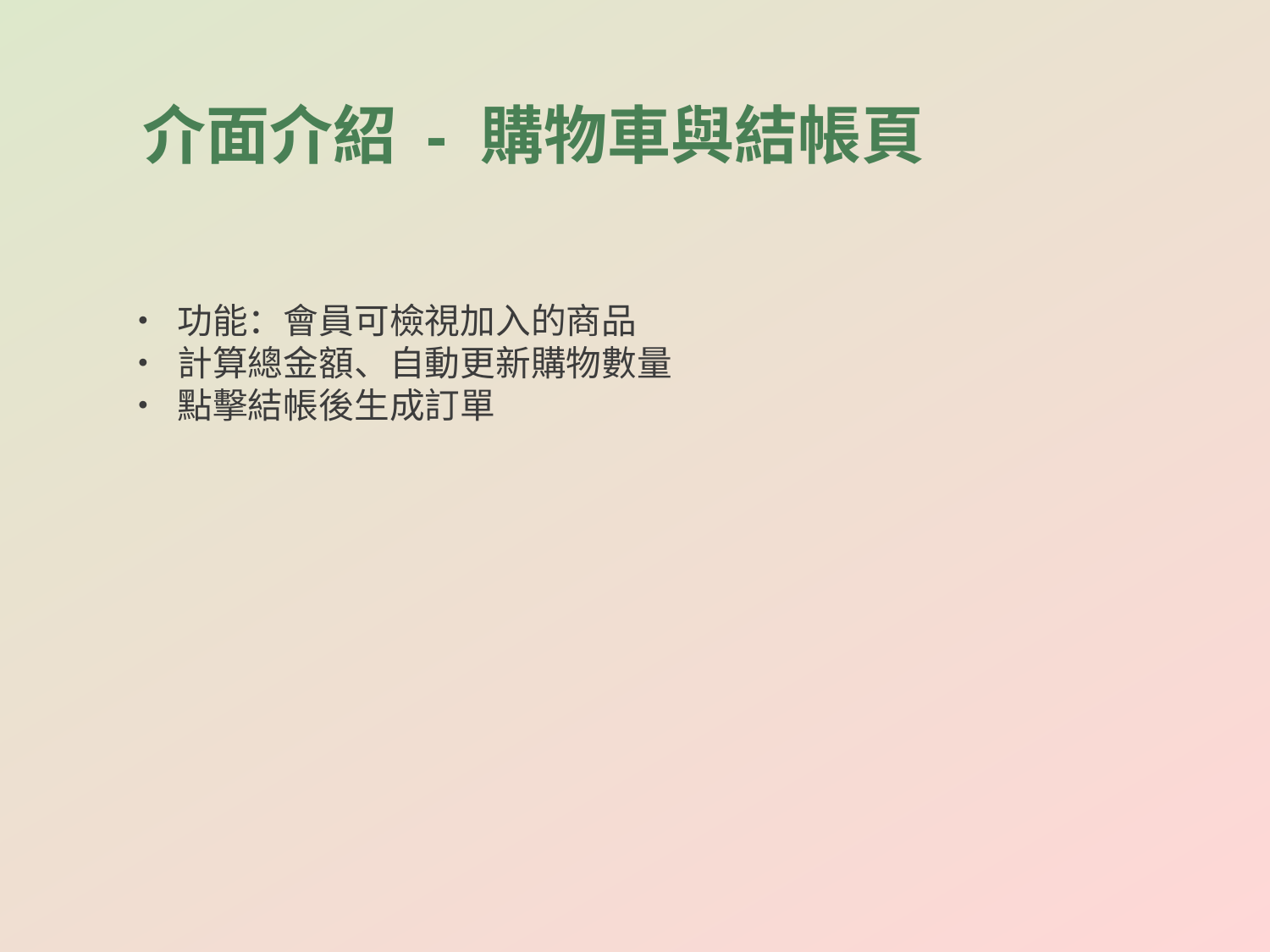

介面介紹 - 購物車與結帳頁

• 功能：會員可檢視加入的商品
• 計算總金額、自動更新購物數量
• 點擊結帳後生成訂單